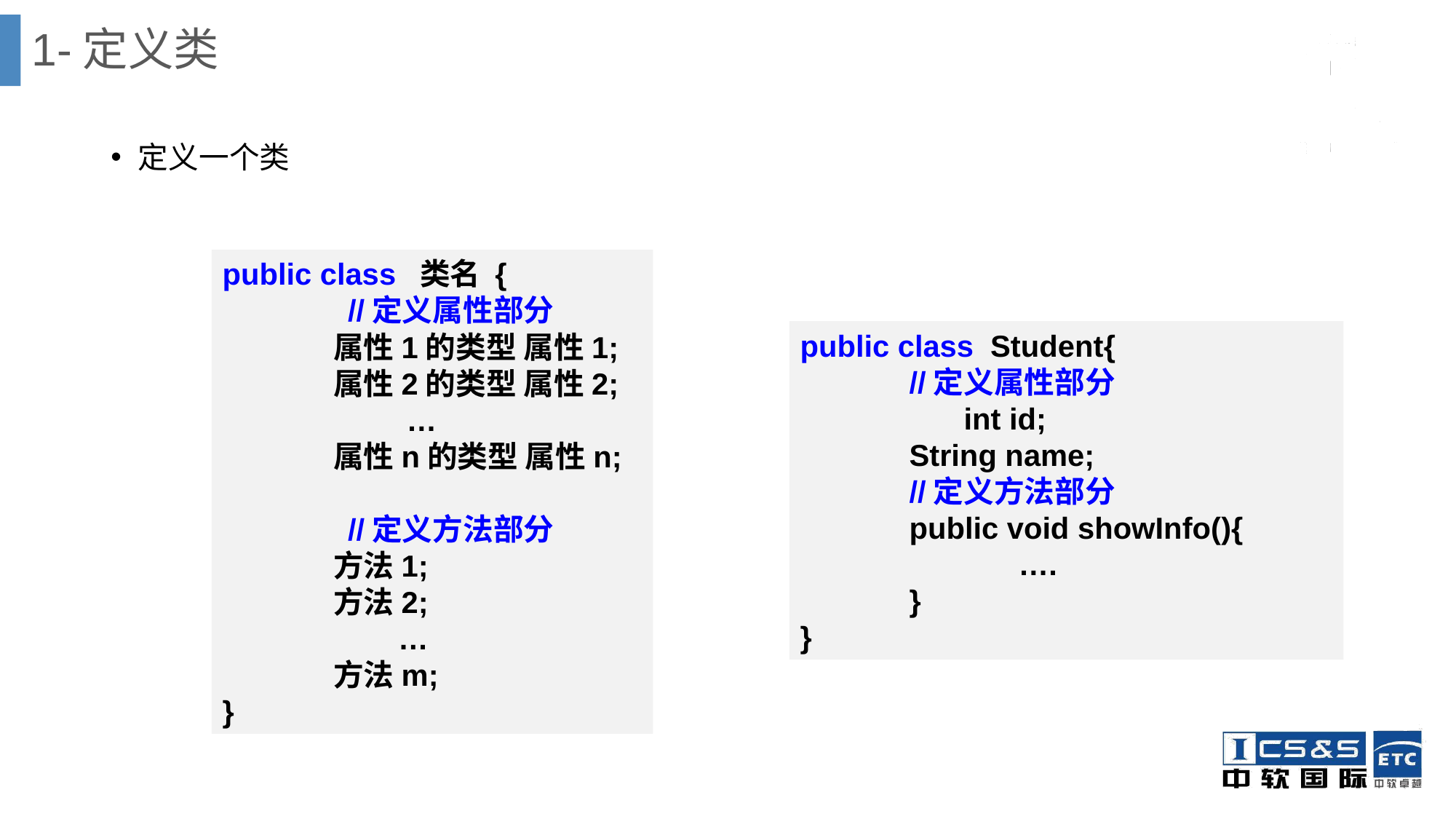

# 1-定义类
定义一个类

public class  类名 {
               //定义属性部分
               属性1的类型 属性1;
               属性2的类型 属性2;
                      …
               属性n的类型 属性n;

               //定义方法部分
               方法1;
               方法2;
                     …
               方法m;
}
public class  Student{
	//定义属性部分
	int id;
	String name;
	//定义方法部分
	public void showInfo(){
		….
	}
}